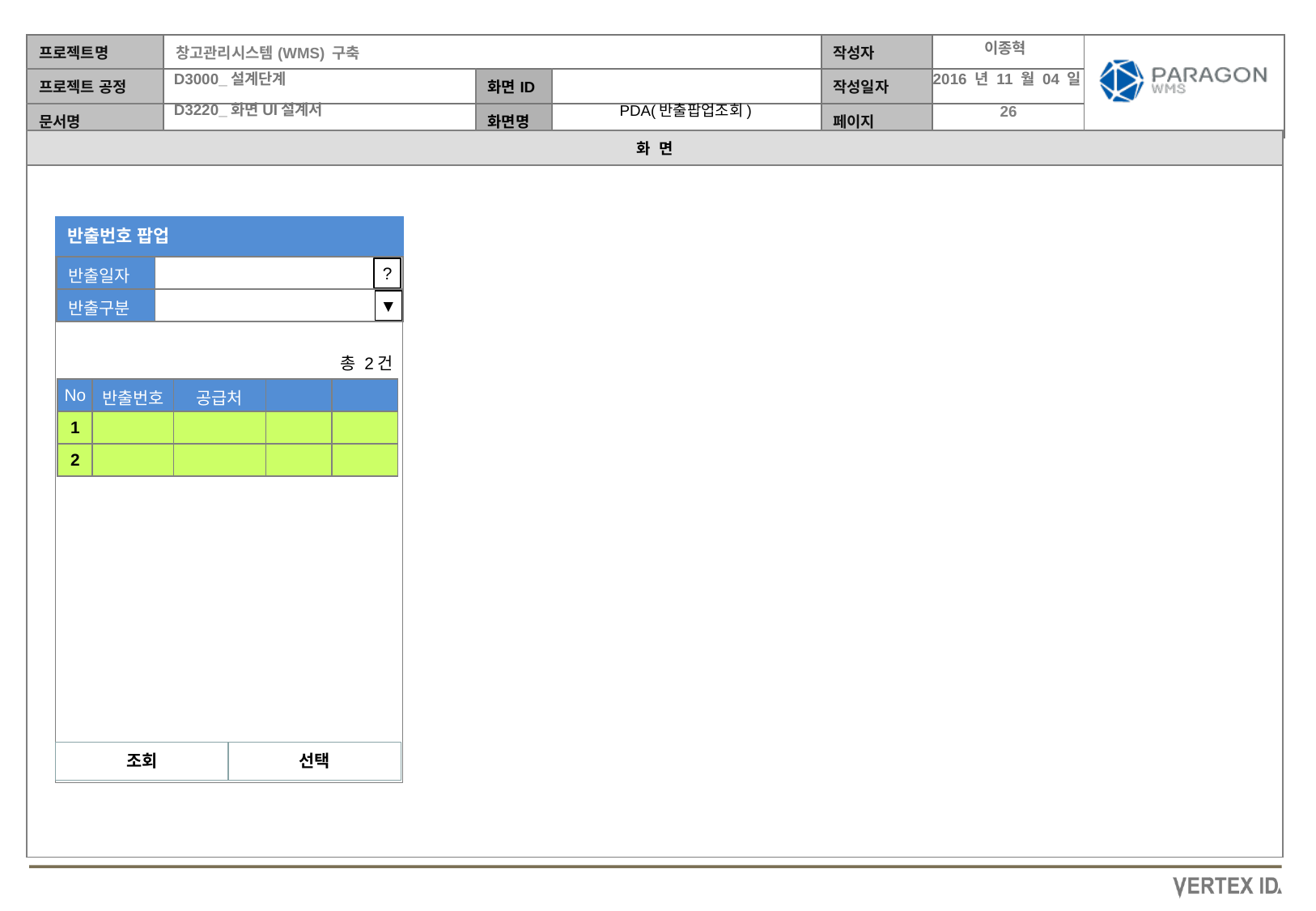

이종혁
2016 년 11 월 04 일
PDA(반출팝업조회)
반출번호 팝업

| 반출일자 |  |  |  |  |
| --- | --- | --- | --- | --- |
| 반출구분 |  |  |  |  |
?
▼
총 2건
| No | 반출번호 | 공급처 |  |  |
| --- | --- | --- | --- | --- |
| 1 |  |  |  |  |
| 2 |  |  |  |  |
조회
선택